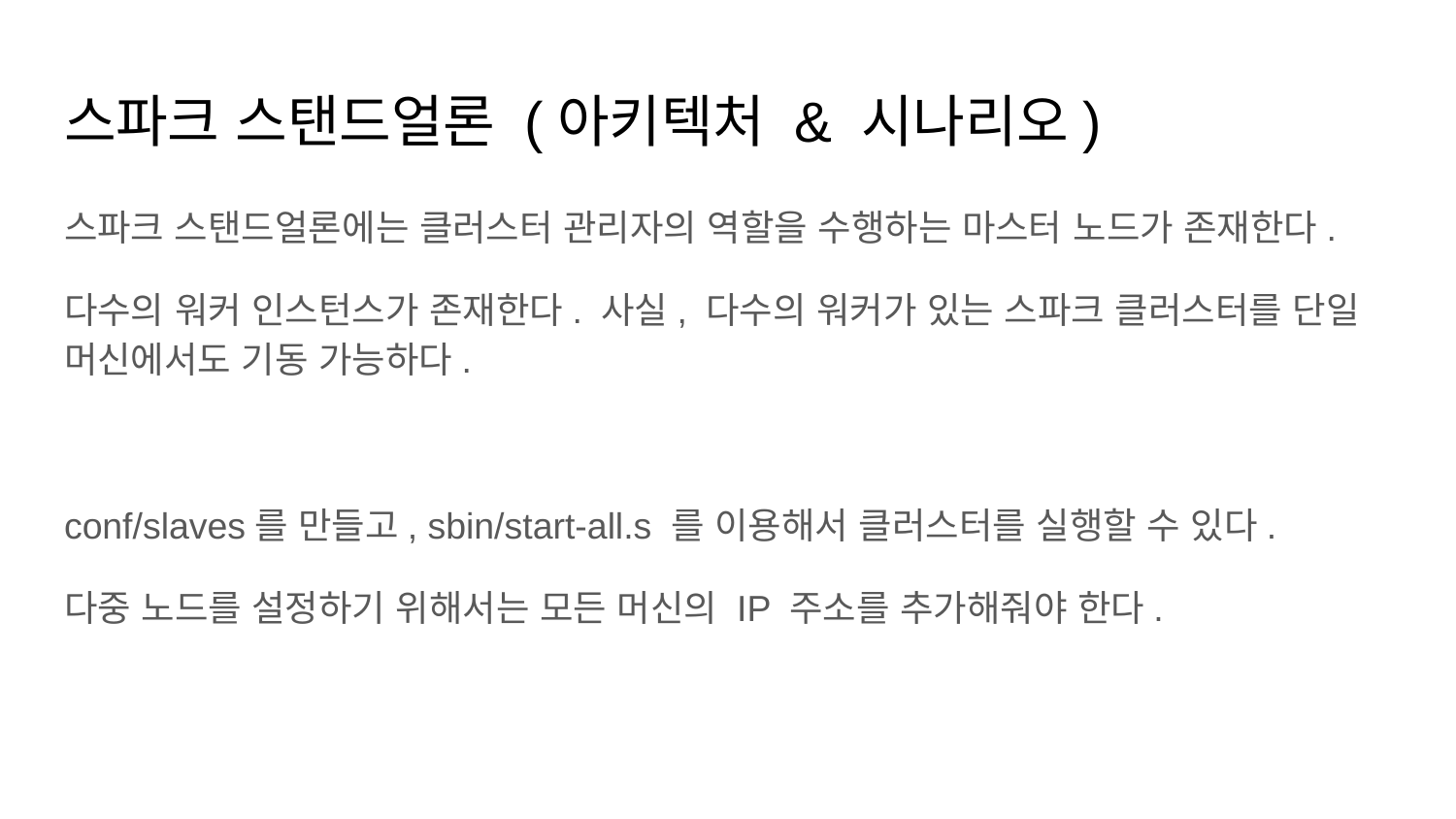

# 스파크 스탠드얼론 (아키텍처 & 시나리오)
스파크 스탠드얼론에는 클러스터 관리자의 역할을 수행하는 마스터 노드가 존재한다.
다수의 워커 인스턴스가 존재한다. 사실, 다수의 워커가 있는 스파크 클러스터를 단일 머신에서도 기동 가능하다.

conf/slaves를 만들고, sbin/start-all.s 를 이용해서 클러스터를 실행할 수 있다.
다중 노드를 설정하기 위해서는 모든 머신의 IP 주소를 추가해줘야 한다.